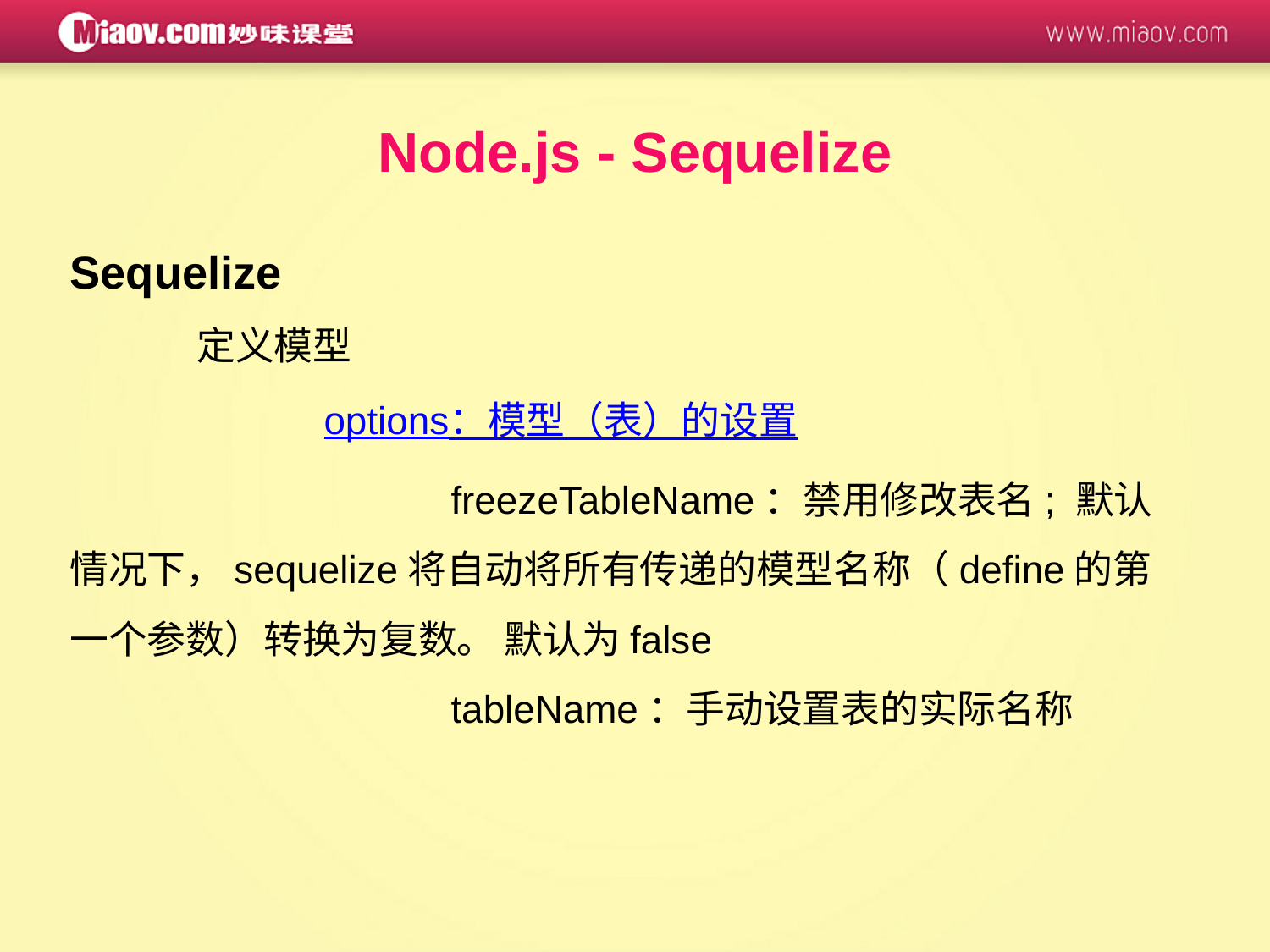

Node.js - Sequelize
Sequelize
	定义模型
		options：模型（表）的设置
			freezeTableName：禁用修改表名; 默认情况下，sequelize将自动将所有传递的模型名称（define的第一个参数）转换为复数。 默认为false
			tableName：手动设置表的实际名称